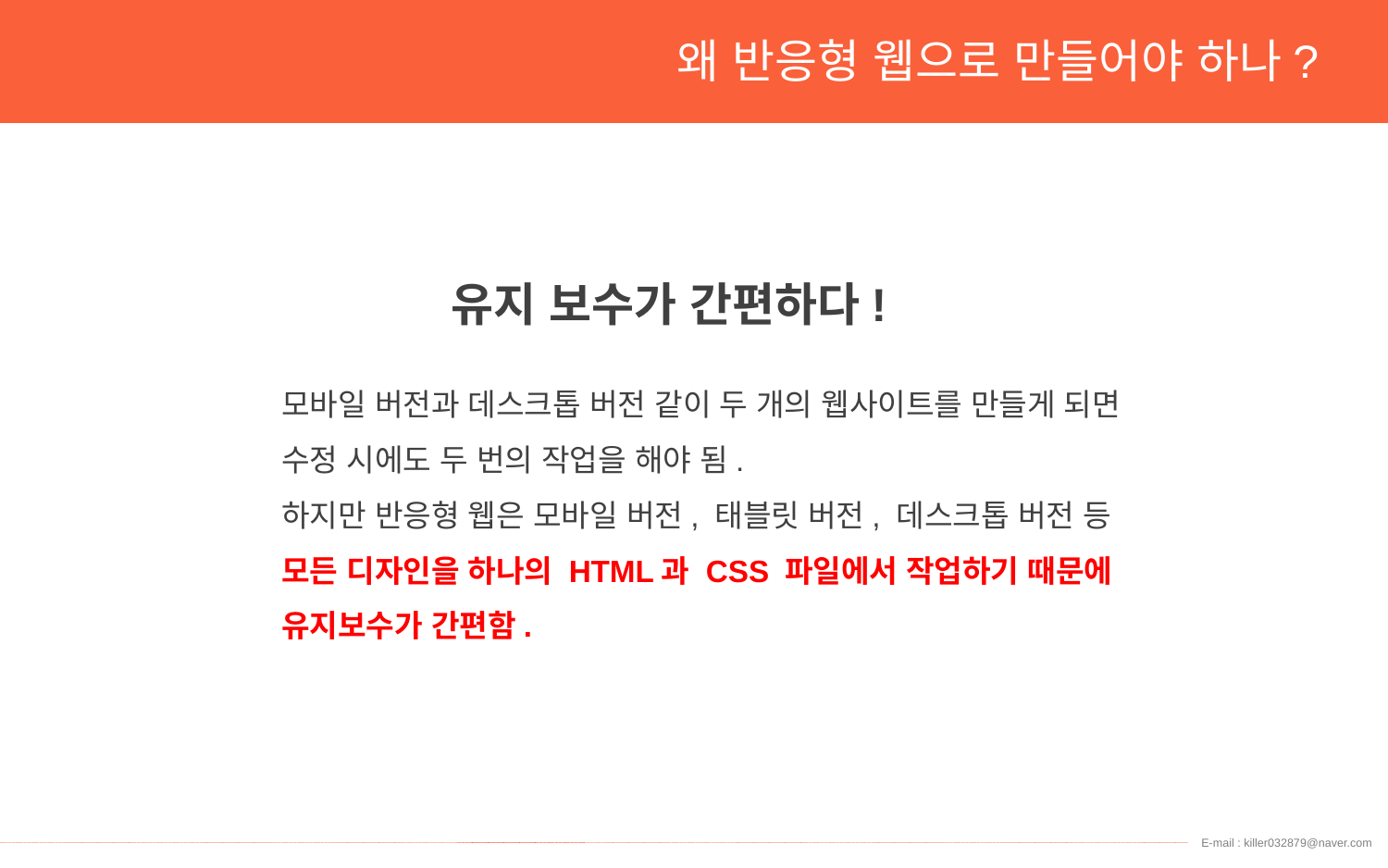

왜 반응형 웹으로 만들어야 하나?
유지 보수가 간편하다!
모바일 버전과 데스크톱 버전 같이 두 개의 웹사이트를 만들게 되면
수정 시에도 두 번의 작업을 해야 됨.
하지만 반응형 웹은 모바일 버전, 태블릿 버전, 데스크톱 버전 등
모든 디자인을 하나의 HTML과 CSS 파일에서 작업하기 때문에
유지보수가 간편함.